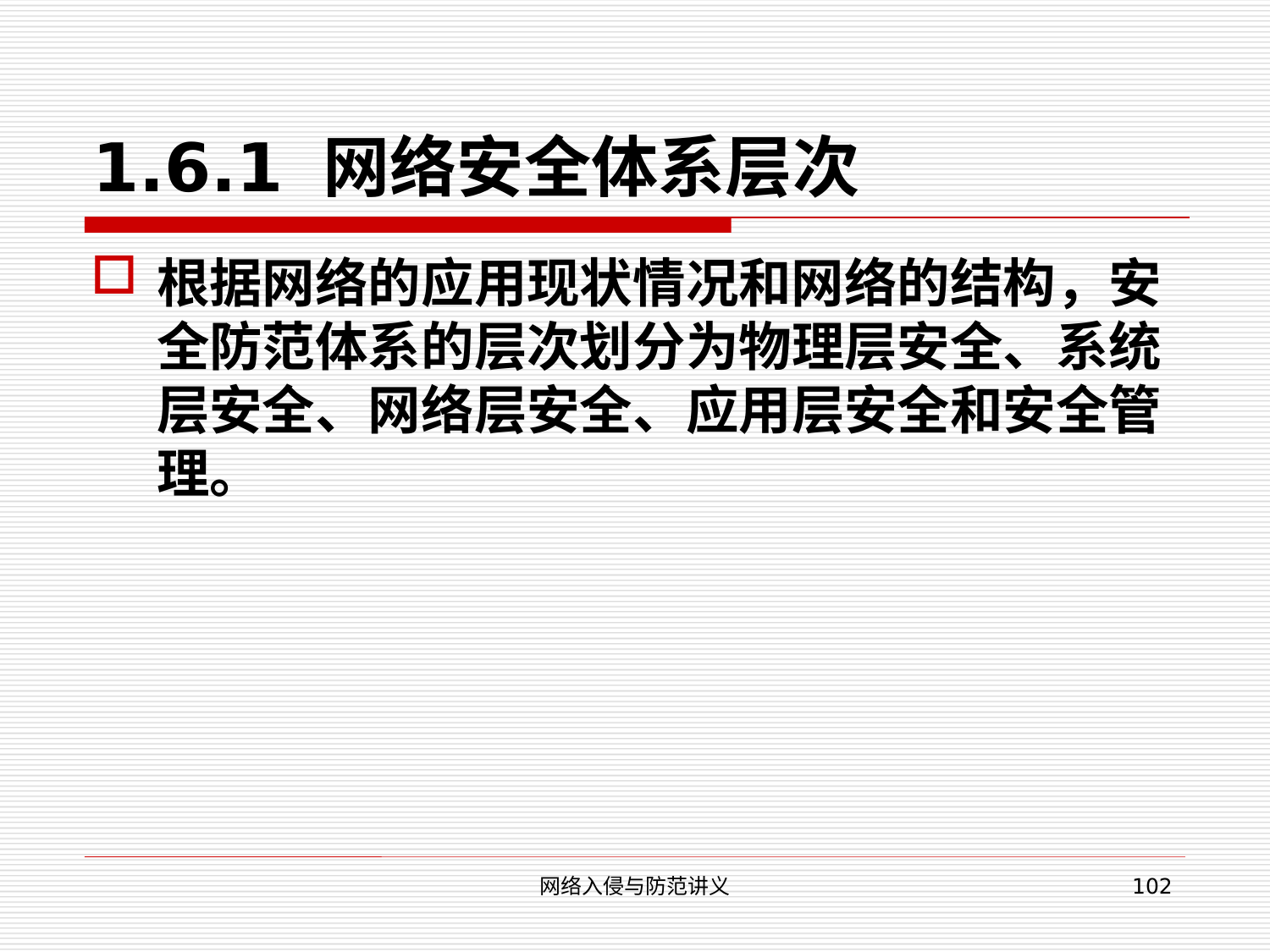

1.6.1 网络安全体系层次
根据网络的应用现状情况和网络的结构，安全防范体系的层次划分为物理层安全、系统层安全、网络层安全、应用层安全和安全管理。

网络入侵与防范讲义
102